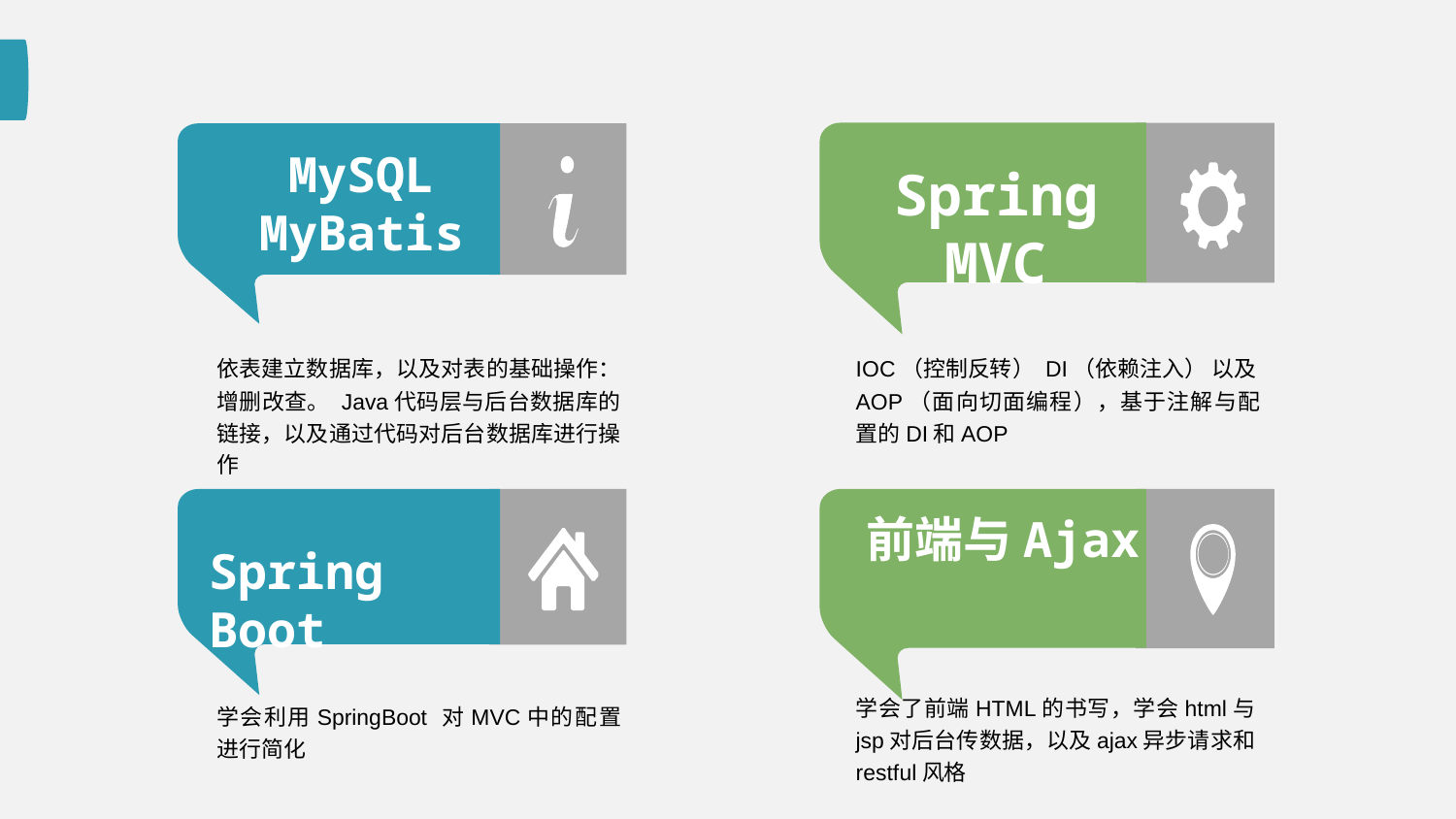

Spring MVC

MySQL
MyBatis

依表建立数据库，以及对表的基础操作：增删改查。 Java代码层与后台数据库的链接，以及通过代码对后台数据库进行操作
IOC（控制反转） DI（依赖注入） 以及AOP（面向切面编程），基于注解与配置的DI和AOP

Spring Boot

前端与Ajax

学会了前端HTML的书写，学会html与jsp对后台传数据，以及ajax异步请求和restful风格
学会利用SpringBoot 对MVC中的配置进行简化